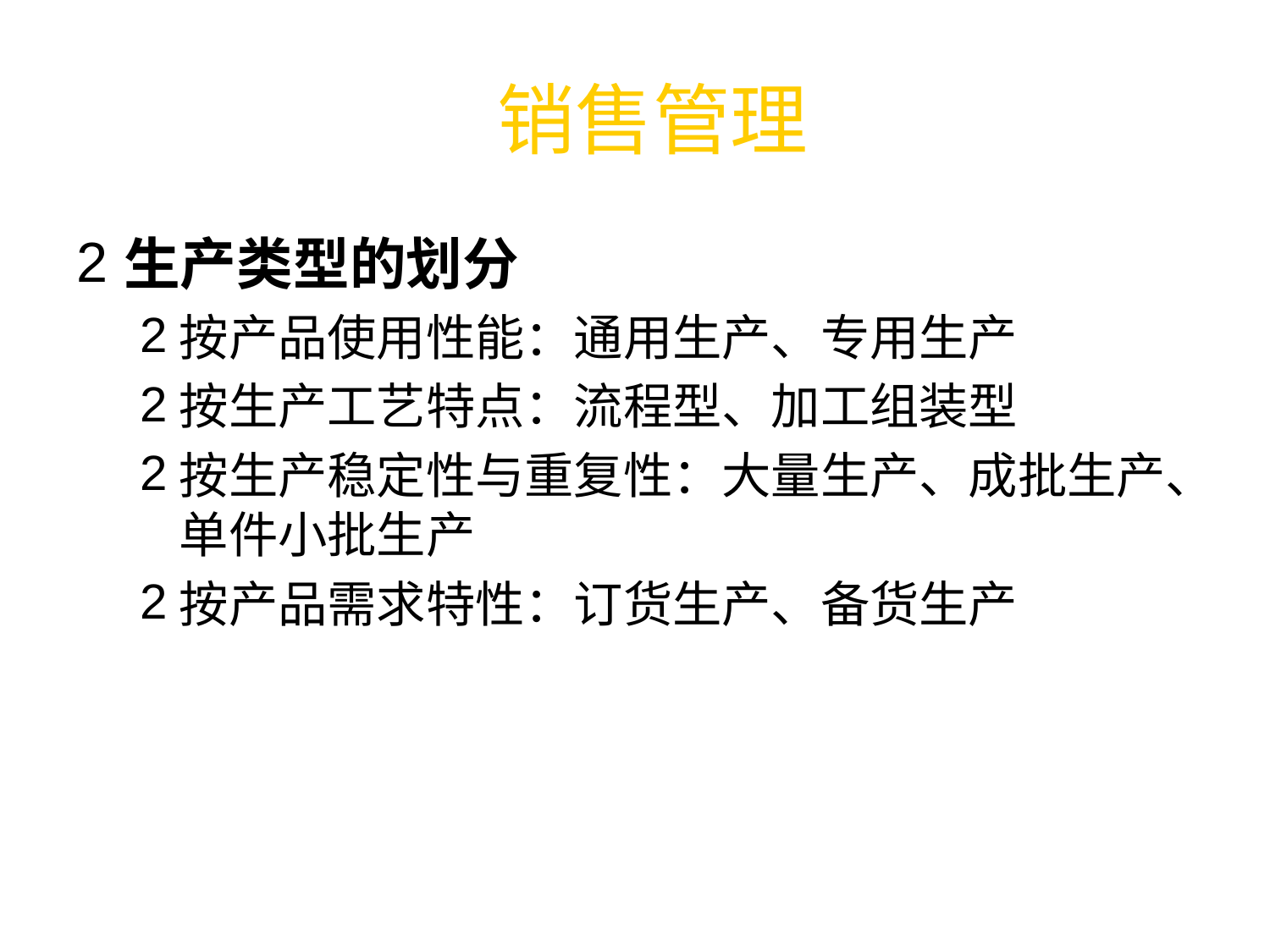

# 销售管理
生产类型的划分
按产品使用性能：通用生产、专用生产
按生产工艺特点：流程型、加工组装型
按生产稳定性与重复性：大量生产、成批生产、单件小批生产
按产品需求特性：订货生产、备货生产